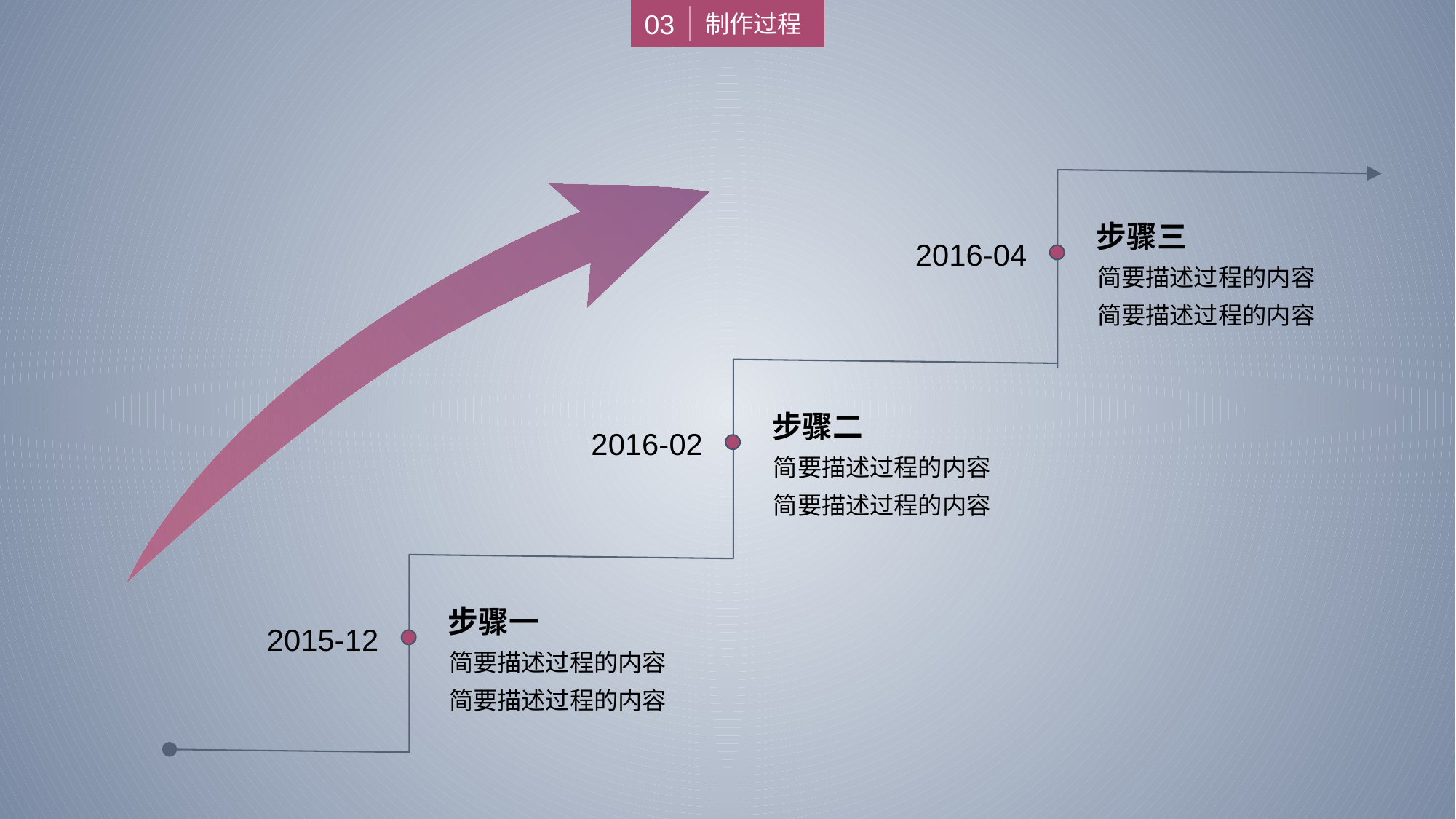

03
制作过程
步骤三
2016-04

简要描述过程的内容
简要描述过程的内容

步骤二
2016-02

简要描述过程的内容
简要描述过程的内容
步骤一
2015-12

简要描述过程的内容
简要描述过程的内容